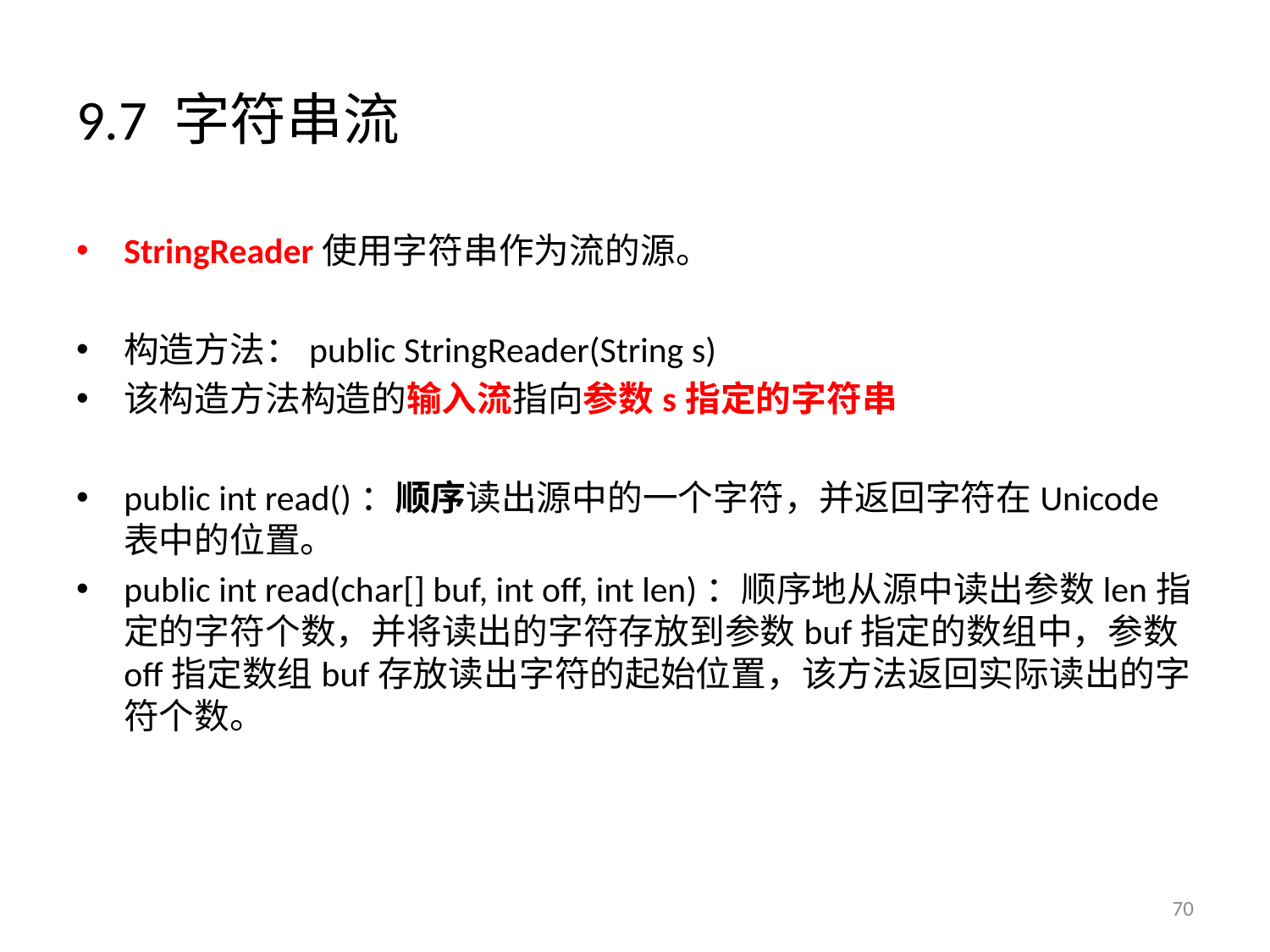

# 9.7 字符串流
StringReader使用字符串作为流的源。

构造方法：public StringReader(String s)
该构造方法构造的输入流指向参数s指定的字符串

public int read()：顺序读出源中的一个字符，并返回字符在Unicode表中的位置。
public int read(char[] buf, int off, int len)：顺序地从源中读出参数len指定的字符个数，并将读出的字符存放到参数buf指定的数组中，参数off指定数组buf存放读出字符的起始位置，该方法返回实际读出的字符个数。
70